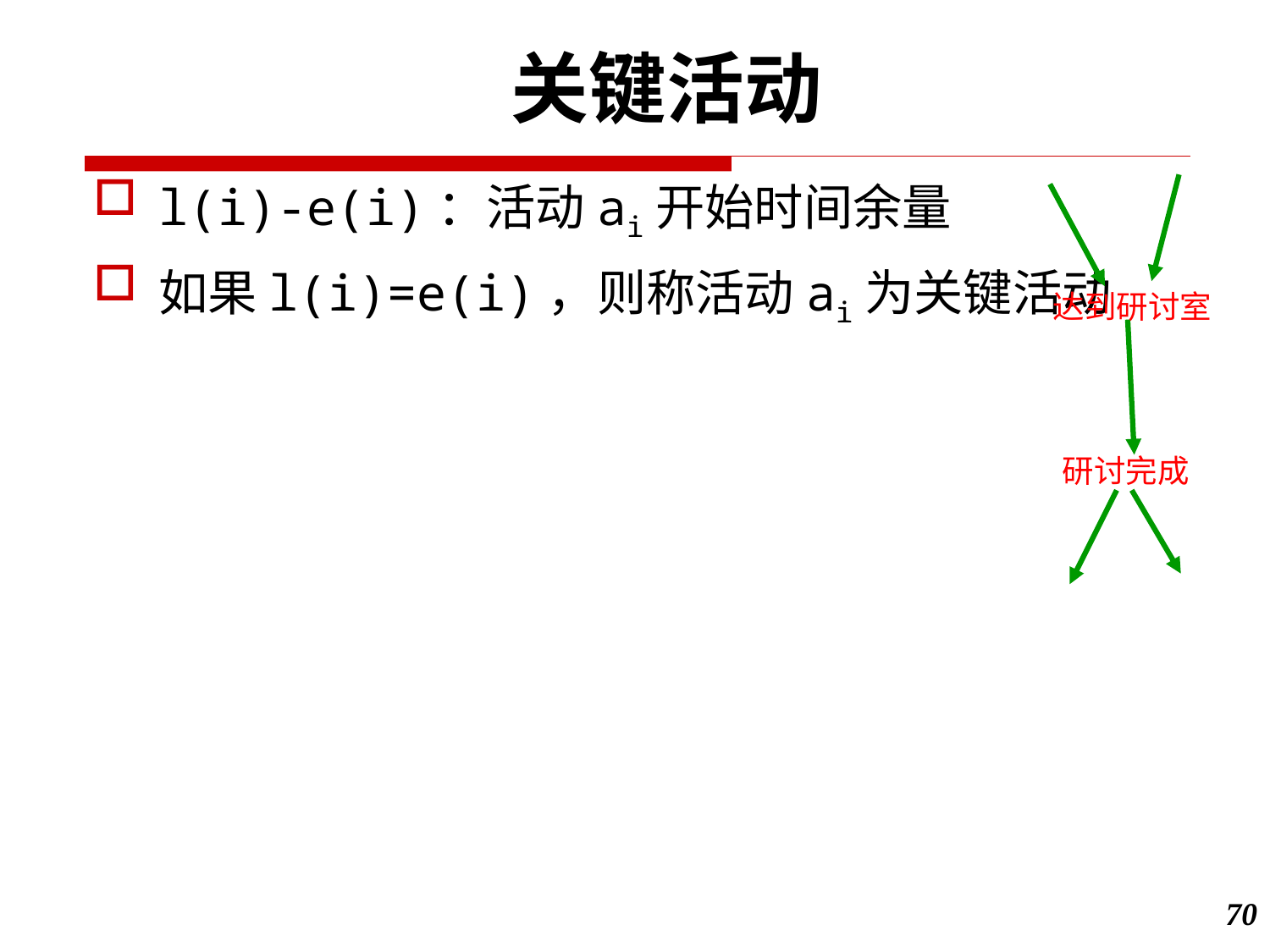

关键活动
l(i)-e(i)：活动ai开始时间余量
如果l(i)=e(i)，则称活动ai为关键活动

达到研讨室
研讨完成
70